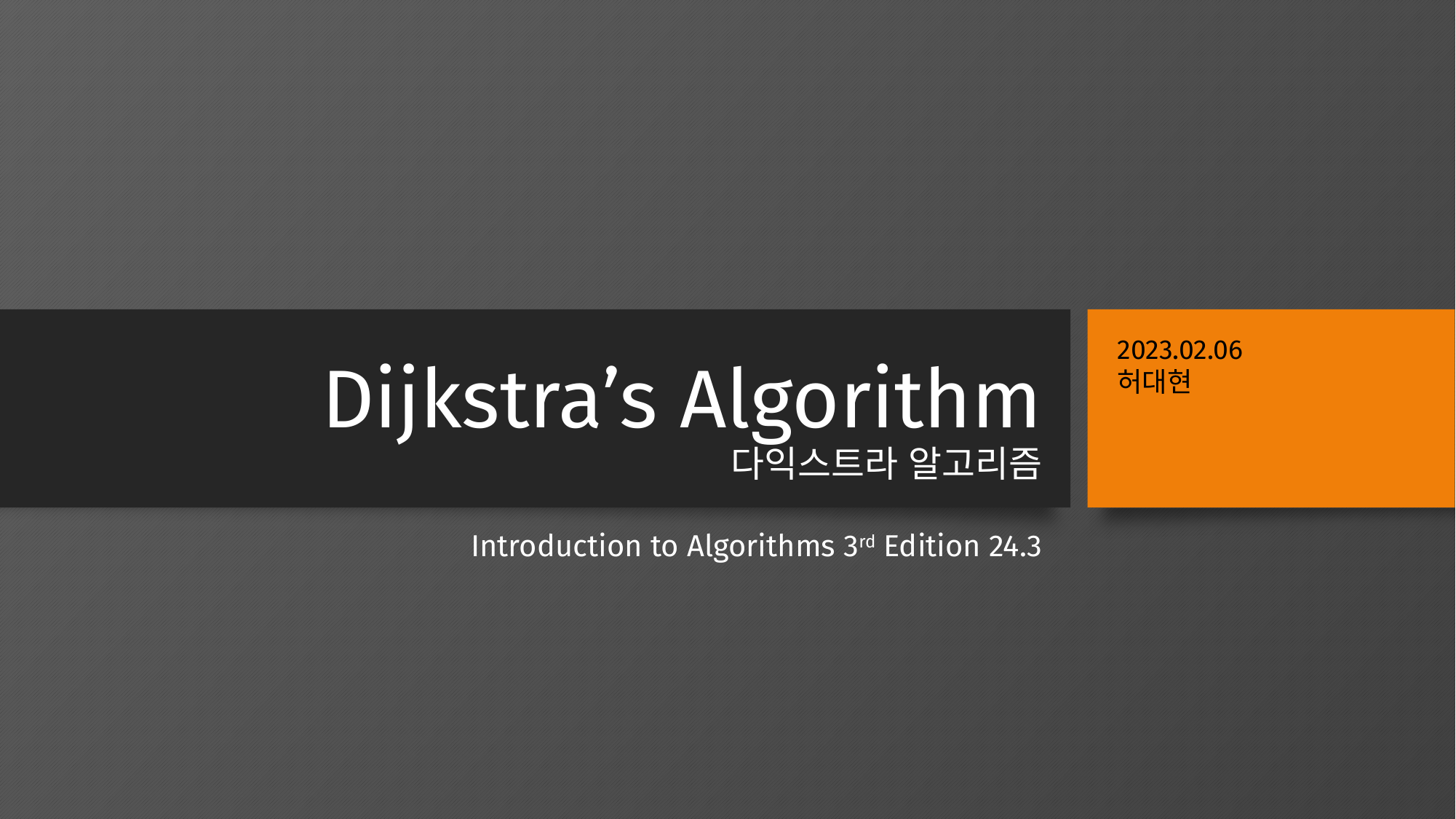

# Dijkstra’s Algorithm 다익스트라 알고리즘
2023.02.06
허대현
Introduction to Algorithms 3rd Edition 24.3